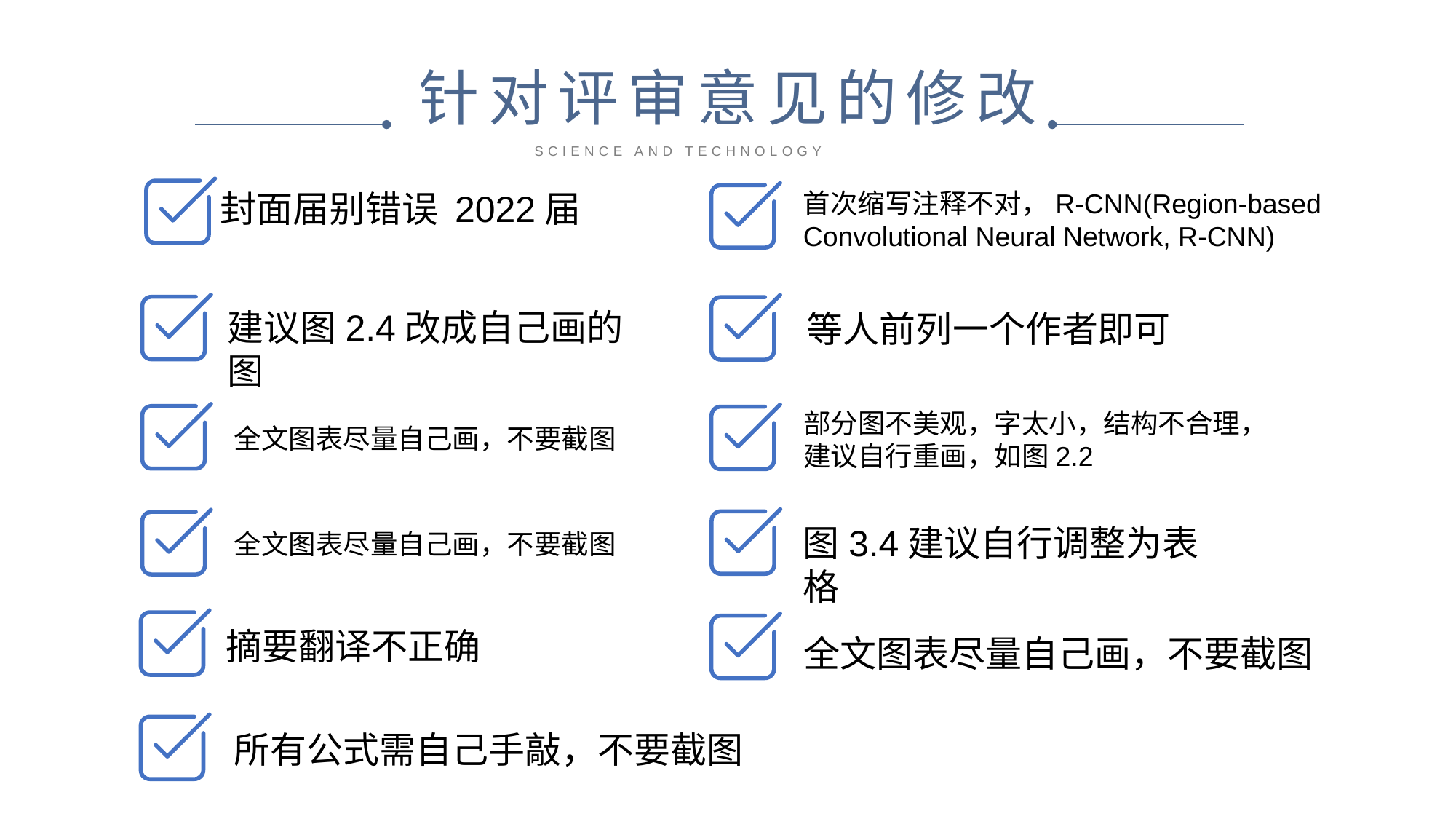

针对评审意见的修改
SCIENCE AND TECHNOLOGY

封面届别错误 2022届

首次缩写注释不对，R-CNN(Region-based Convolutional Neural Network, R-CNN)
单阶段算法

建议图2.4改成自己画的图
等人前列一个作者即可
常见有YOLO系列，SSD算法
部分图不美观，字太小，结构不合理，建议自行重画，如图2.2

全文图表尽量自己画，不要截图
基于Transformer的目标检测

图3.4建议自行调整为表格
全文图表尽量自己画，不要截图
近年又多有基于Transformer的目标检测算法应用

摘要翻译不正确
全文图表尽量自己画，不要截图

所有公式需自己手敲，不要截图